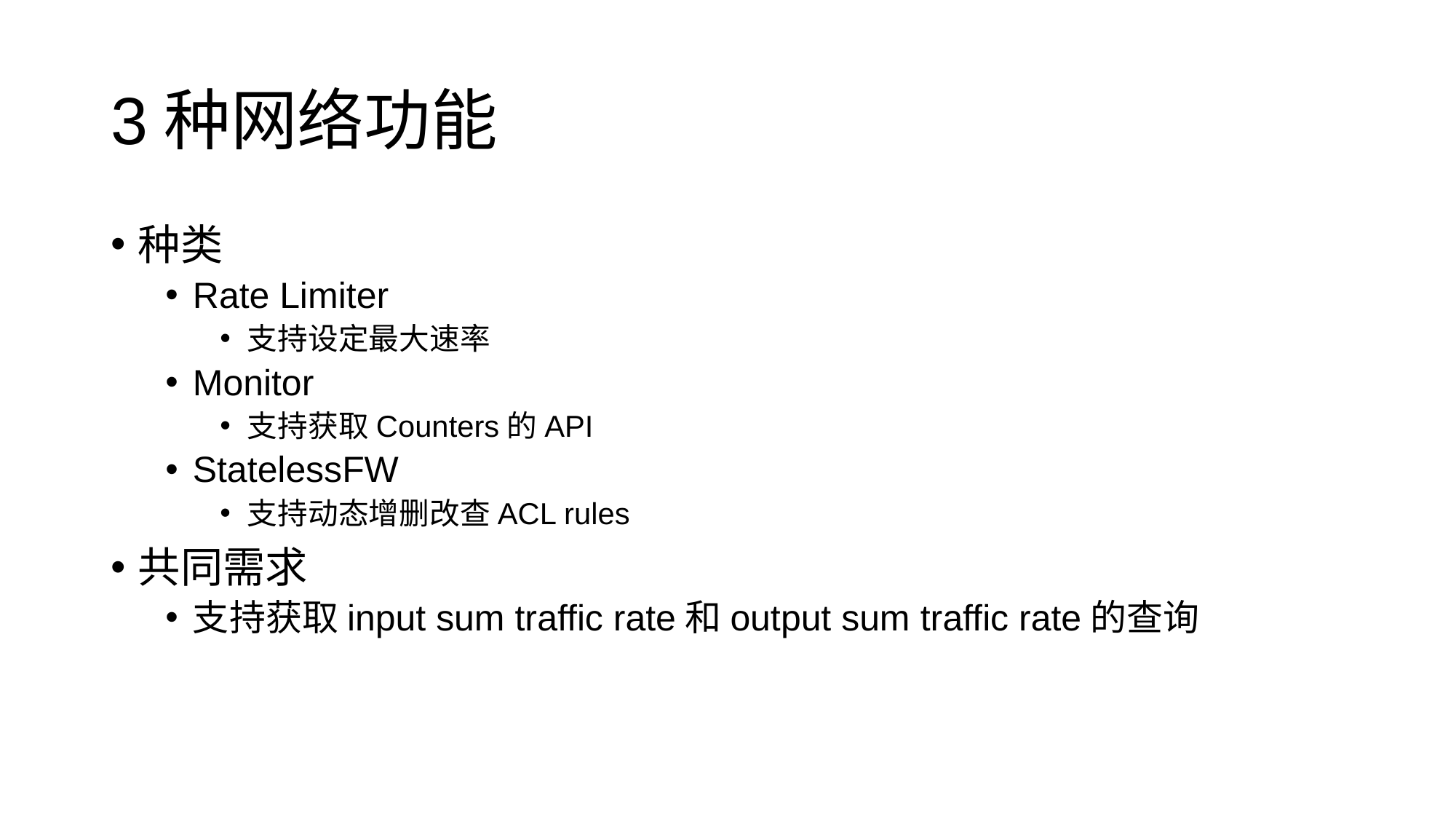

# 3种网络功能
种类
Rate Limiter
支持设定最大速率
Monitor
支持获取Counters的API
StatelessFW
支持动态增删改查ACL rules
共同需求
支持获取input sum traffic rate和output sum traffic rate的查询